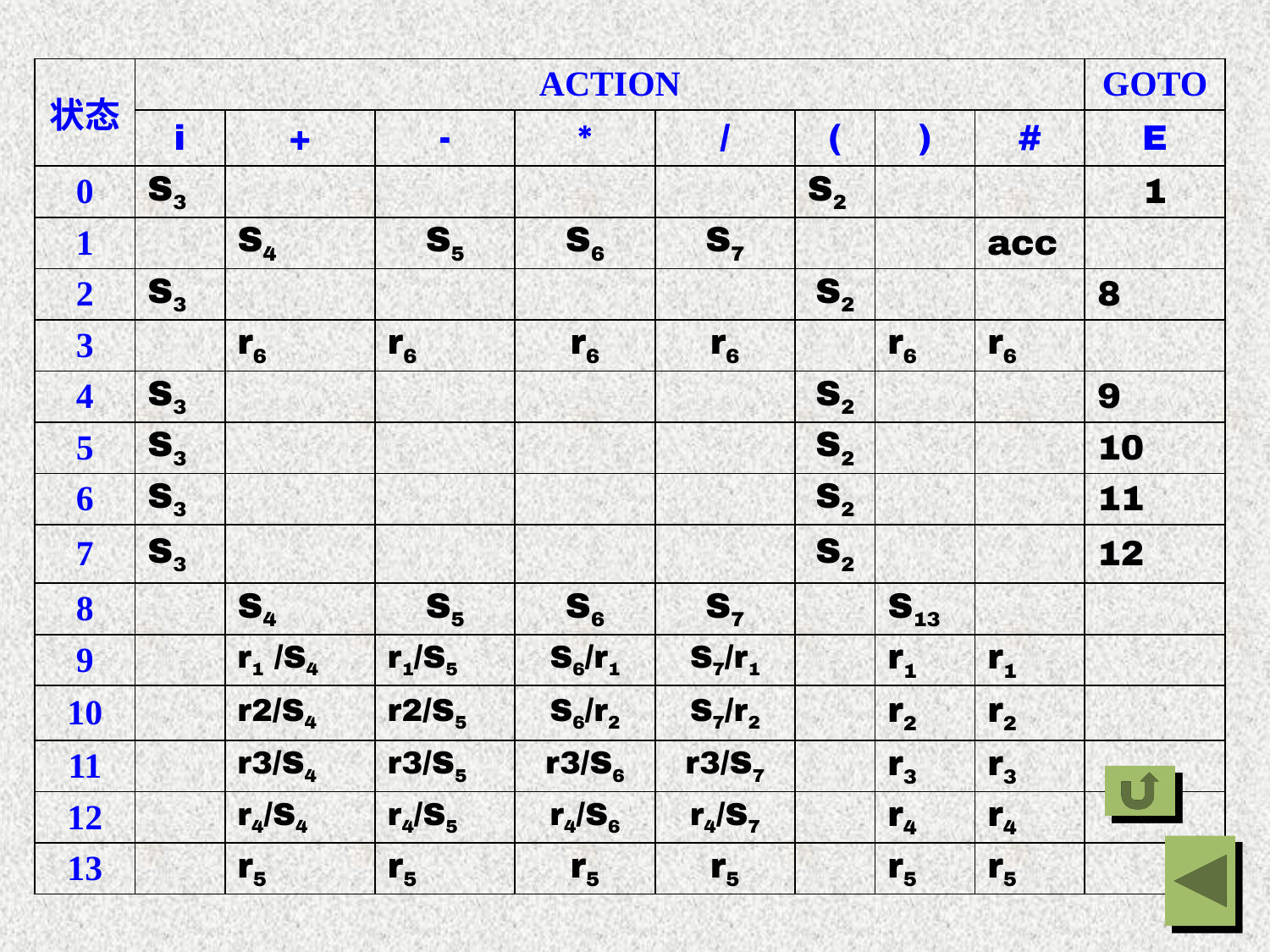

| 状态 | ACTION |  |  |  |  |  |  |  | GOTO |
| --- | --- | --- | --- | --- | --- | --- | --- | --- | --- |
|  | i | + | - | \* | / | ( | ) | # | E |
| 0 | S3 |  |  |  |  | S2 |  |  | 1 |
| 1 |  | S4 | S5 | S6 | S7 |  |  | acc |  |
| 2 | S3 |  |  |  |  | S2 |  |  | 8 |
| 3 |  | r6 | r6 | r6 | r6 |  | r6 | r6 |  |
| 4 | S3 |  |  |  |  | S2 |  |  | 9 |
| 5 | S3 |  |  |  |  | S2 |  |  | 10 |
| 6 | S3 |  |  |  |  | S2 |  |  | 11 |
| 7 | S3 |  |  |  |  | S2 |  |  | 12 |
| 8 |  | S4 | S5 | S6 | S7 |  | S13 |  |  |
| 9 |  | r1 /S4 | r1/S5 | S6/r1 | S7/r1 |  | r1 | r1 |  |
| 10 |  | r2/S4 | r2/S5 | S6/r2 | S7/r2 |  | r2 | r2 |  |
| 11 |  | r3/S4 | r3/S5 | r3/S6 | r3/S7 |  | r3 | r3 |  |
| 12 |  | r4/S4 | r4/S5 | r4/S6 | r4/S7 |  | r4 | r4 |  |
| 13 |  | r5 | r5 | r5 | r5 |  | r5 | r5 |  |

141